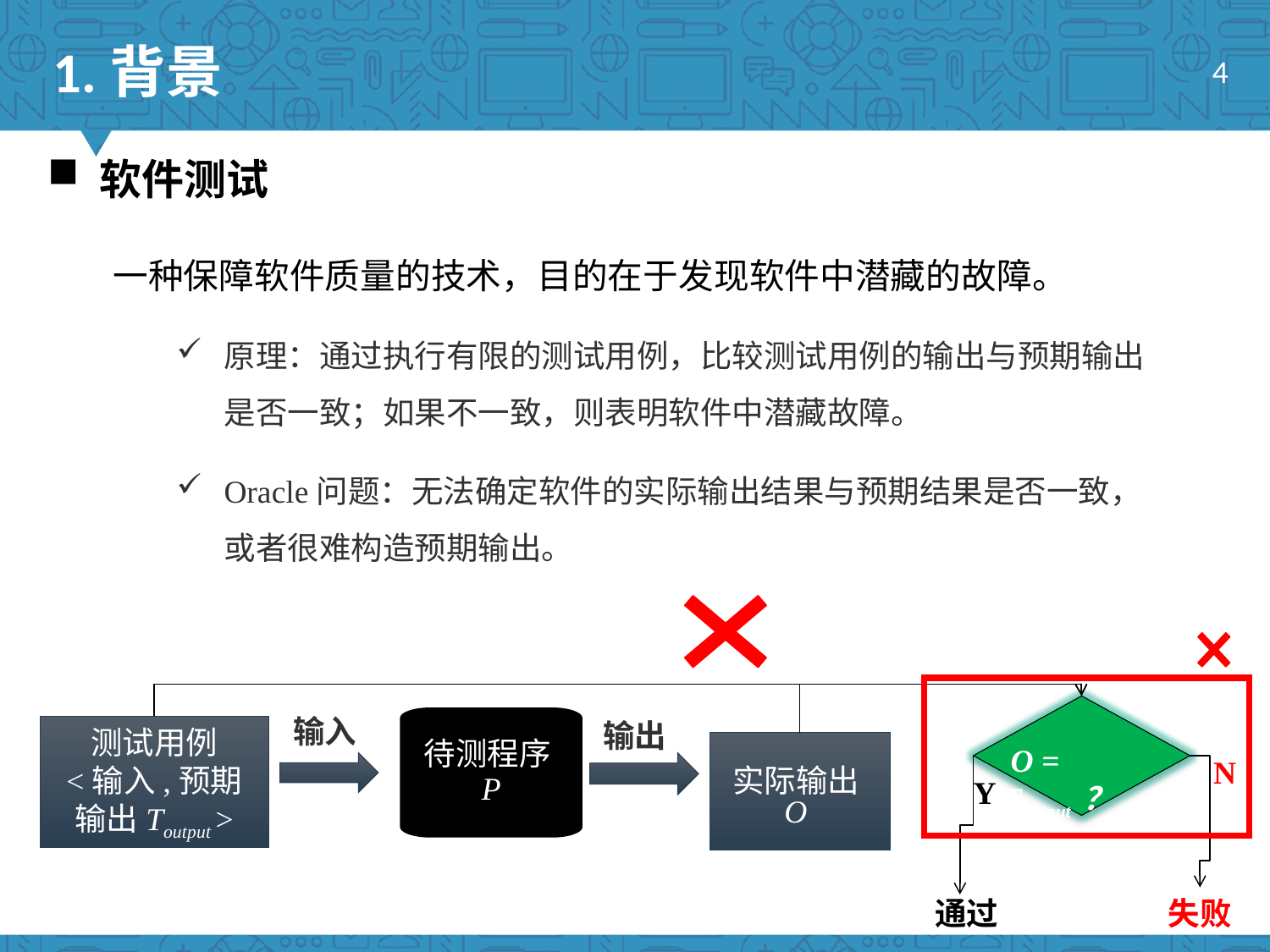

1.背景
4
 软件测试
一种保障软件质量的技术，目的在于发现软件中潜藏的故障。
原理：通过执行有限的测试用例，比较测试用例的输出与预期输出是否一致；如果不一致，则表明软件中潜藏故障。
Oracle问题：无法确定软件的实际输出结果与预期结果是否一致，或者很难构造预期输出。

输入
待测程序P
输出
测试用例
<输入,预期输出Toutput >

实际输出O

 O = Toutput ？
N

Y
通过
失败